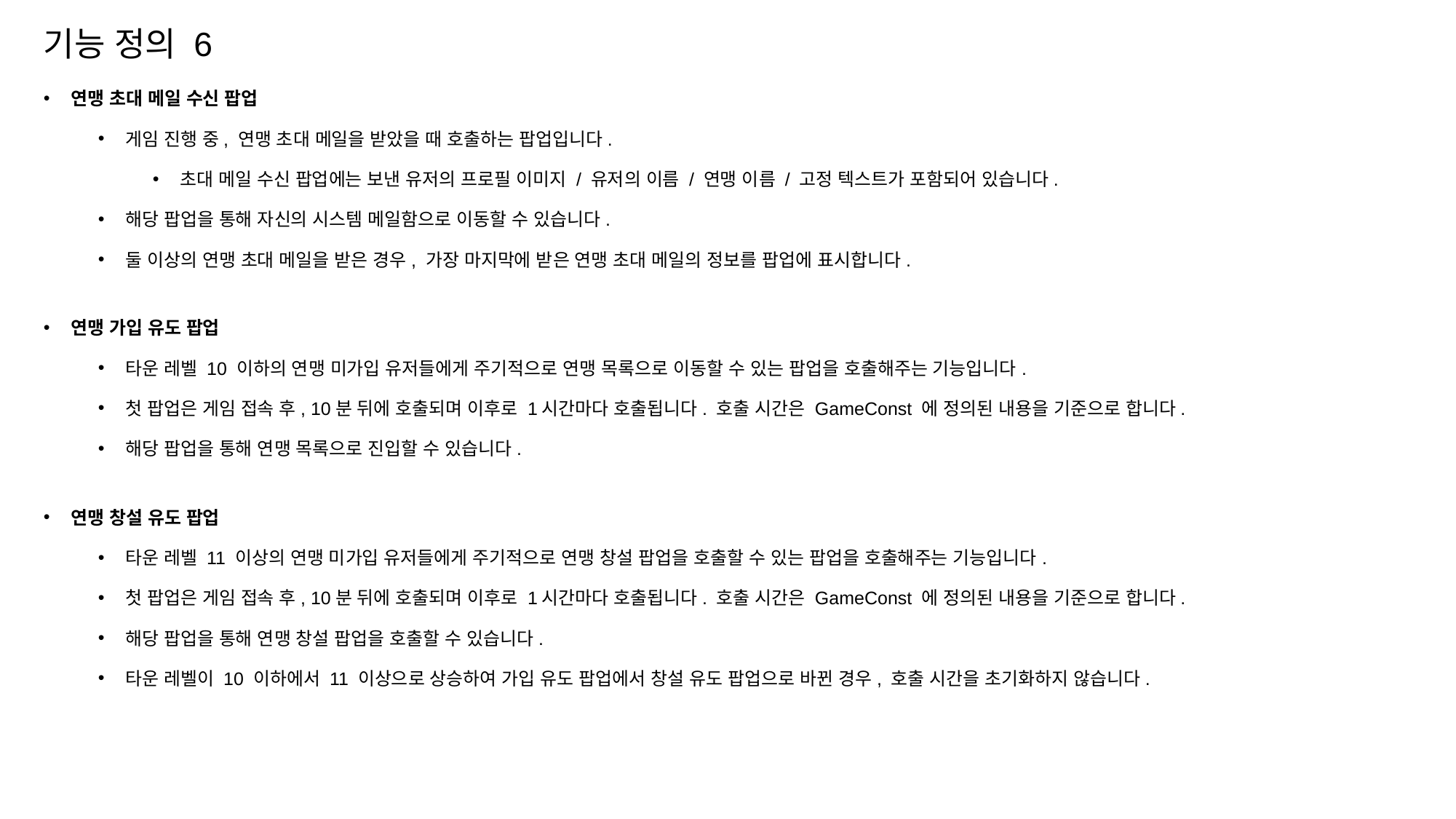

기능 정의 6
연맹 초대 메일 수신 팝업
게임 진행 중, 연맹 초대 메일을 받았을 때 호출하는 팝업입니다.
초대 메일 수신 팝업에는 보낸 유저의 프로필 이미지 / 유저의 이름 / 연맹 이름 / 고정 텍스트가 포함되어 있습니다.
해당 팝업을 통해 자신의 시스템 메일함으로 이동할 수 있습니다.
둘 이상의 연맹 초대 메일을 받은 경우, 가장 마지막에 받은 연맹 초대 메일의 정보를 팝업에 표시합니다.
연맹 가입 유도 팝업
타운 레벨 10 이하의 연맹 미가입 유저들에게 주기적으로 연맹 목록으로 이동할 수 있는 팝업을 호출해주는 기능입니다.
첫 팝업은 게임 접속 후, 10분 뒤에 호출되며 이후로 1시간마다 호출됩니다. 호출 시간은 GameConst 에 정의된 내용을 기준으로 합니다.
해당 팝업을 통해 연맹 목록으로 진입할 수 있습니다.
연맹 창설 유도 팝업
타운 레벨 11 이상의 연맹 미가입 유저들에게 주기적으로 연맹 창설 팝업을 호출할 수 있는 팝업을 호출해주는 기능입니다.
첫 팝업은 게임 접속 후, 10분 뒤에 호출되며 이후로 1시간마다 호출됩니다. 호출 시간은 GameConst 에 정의된 내용을 기준으로 합니다.
해당 팝업을 통해 연맹 창설 팝업을 호출할 수 있습니다.
타운 레벨이 10 이하에서 11 이상으로 상승하여 가입 유도 팝업에서 창설 유도 팝업으로 바뀐 경우, 호출 시간을 초기화하지 않습니다.